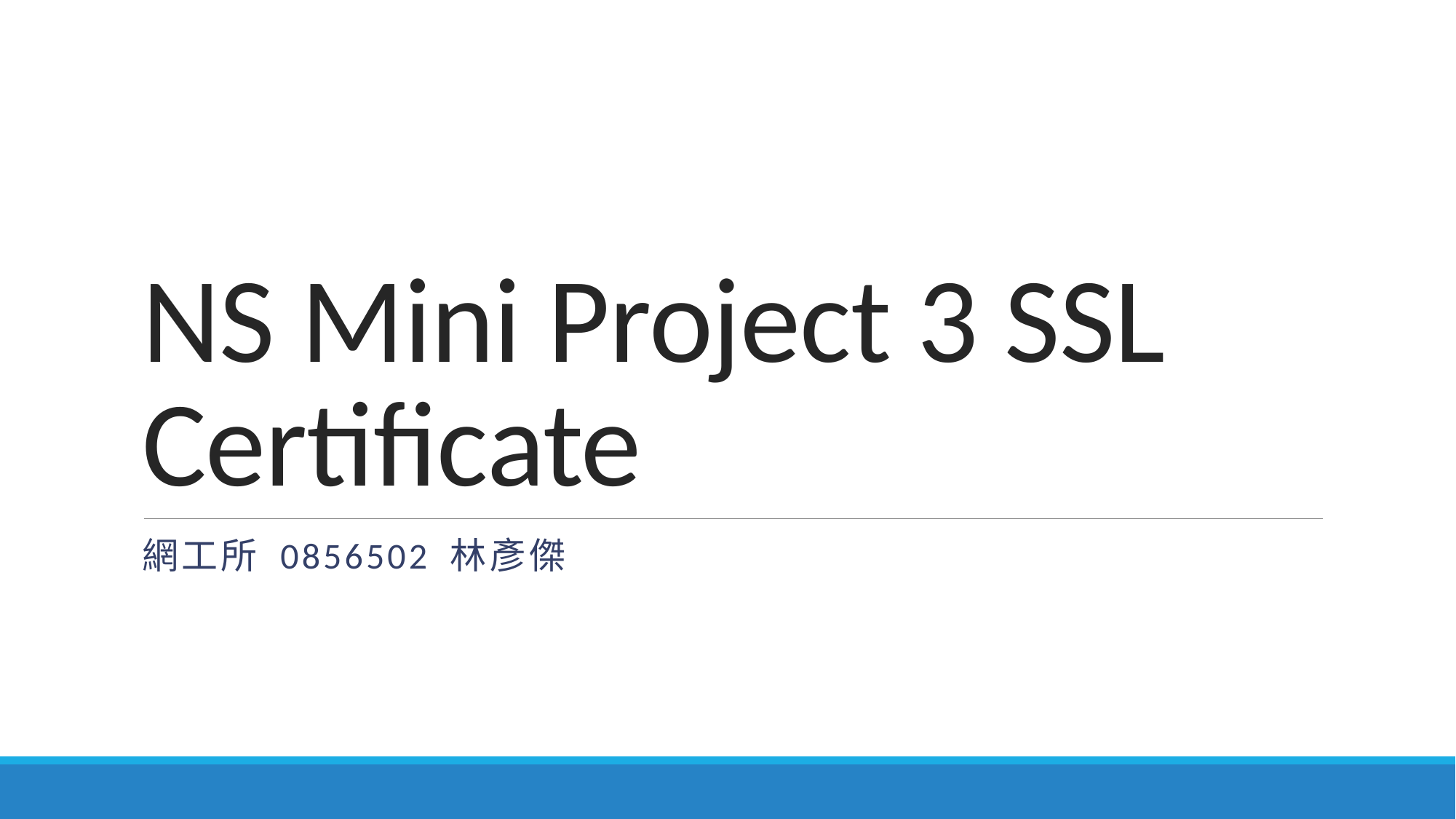

# NS Mini Project 3 SSL Certificate
網工所 0856502 林彥傑